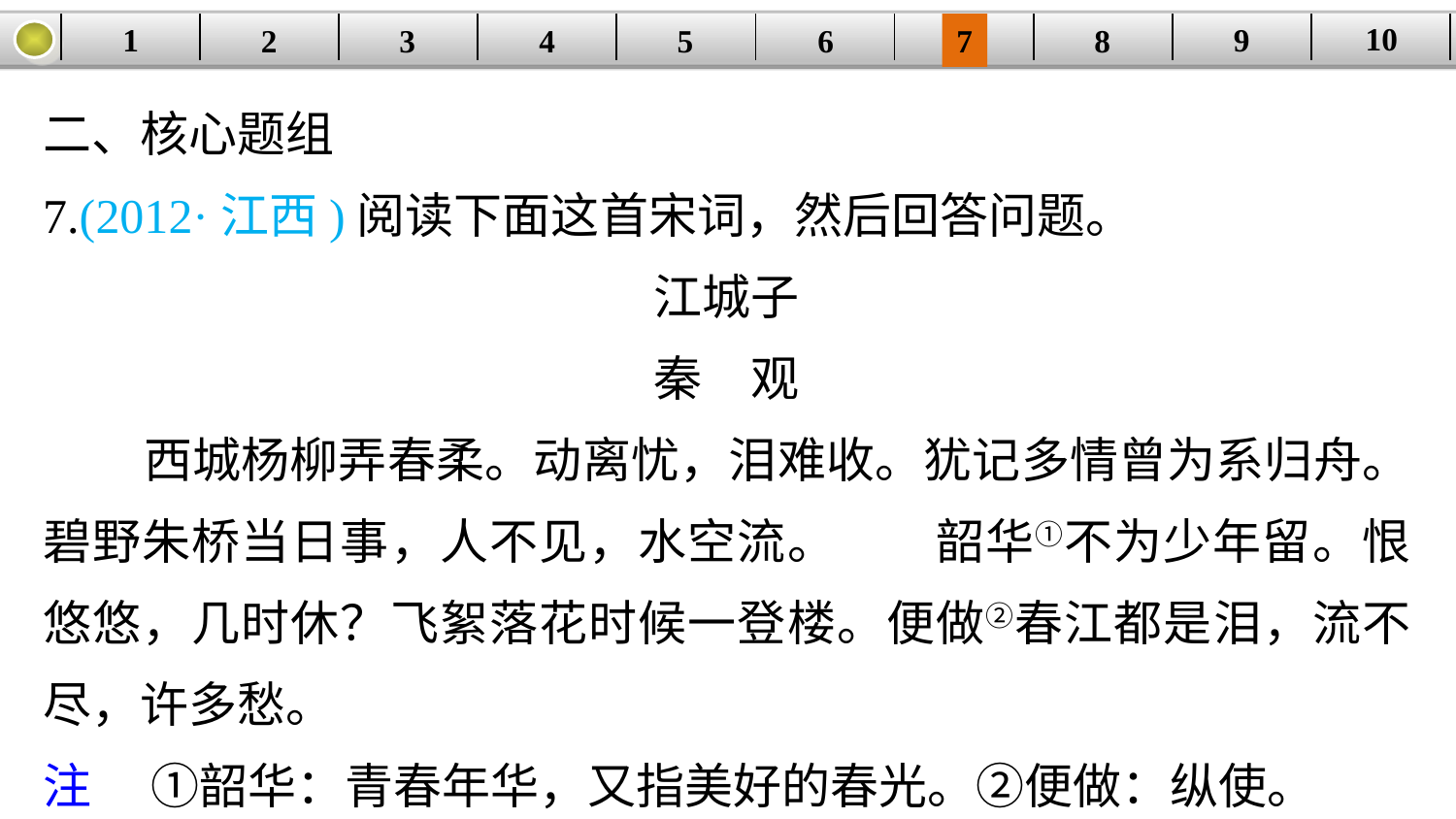

10

9
1
3
4
5
6
8
2
|  |  |  |  |  |  |  |  |  |  |
| --- | --- | --- | --- | --- | --- | --- | --- | --- | --- |
7

二、核心题组
7.(2012·江西)阅读下面这首宋词，然后回答问题。
江城子
秦　观
        西城杨柳弄春柔。动离忧，泪难收。犹记多情曾为系归舟。碧野朱桥当日事，人不见，水空流。　　韶华①不为少年留。恨悠悠，几时休？飞絮落花时候一登楼。便做②春江都是泪，流不尽，许多愁。
注 　①韶华：青春年华，又指美好的春光。②便做：纵使。